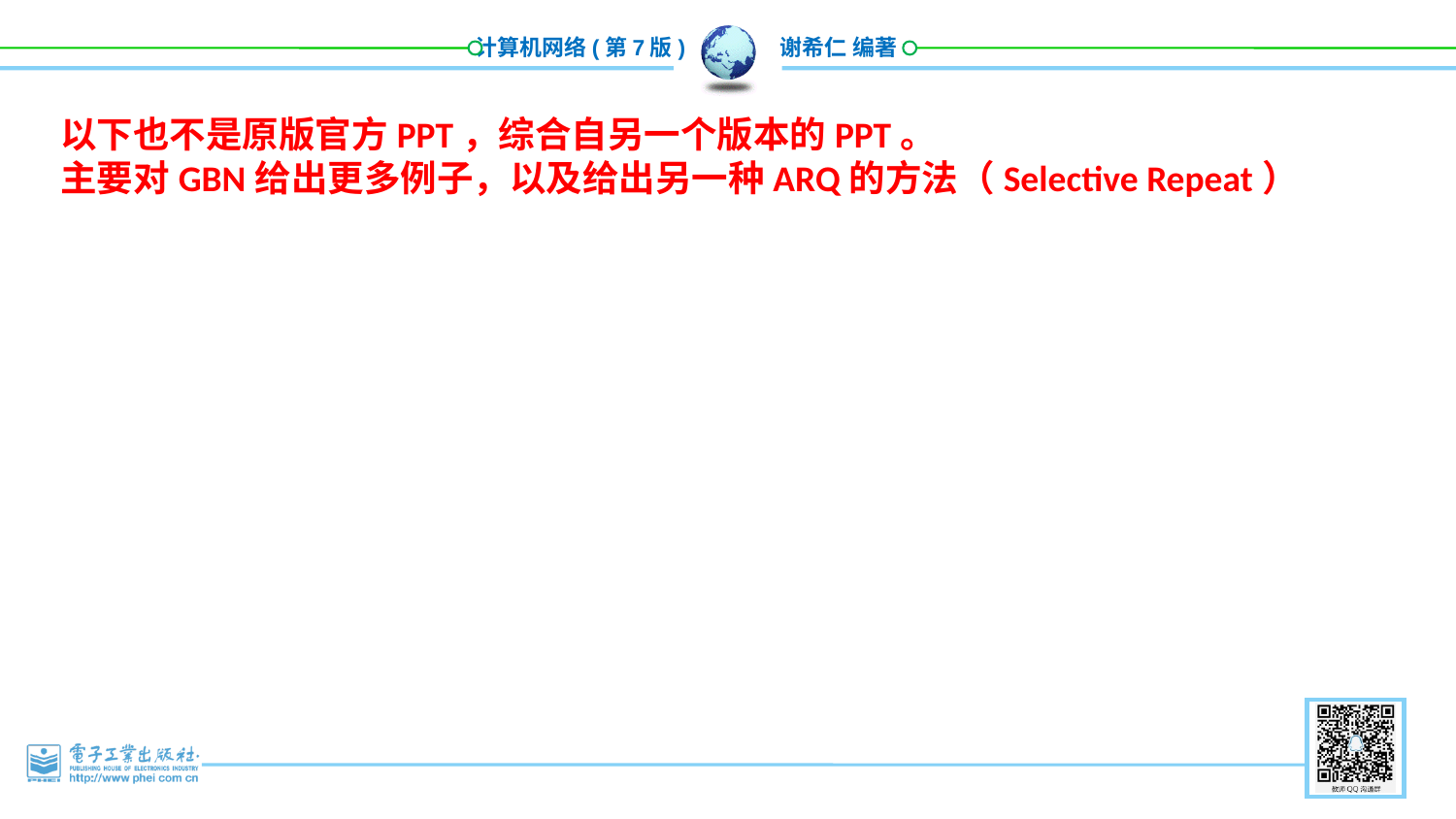

以下也不是原版官方PPT，综合自另一个版本的PPT。
主要对GBN给出更多例子，以及给出另一种ARQ的方法（Selective Repeat）